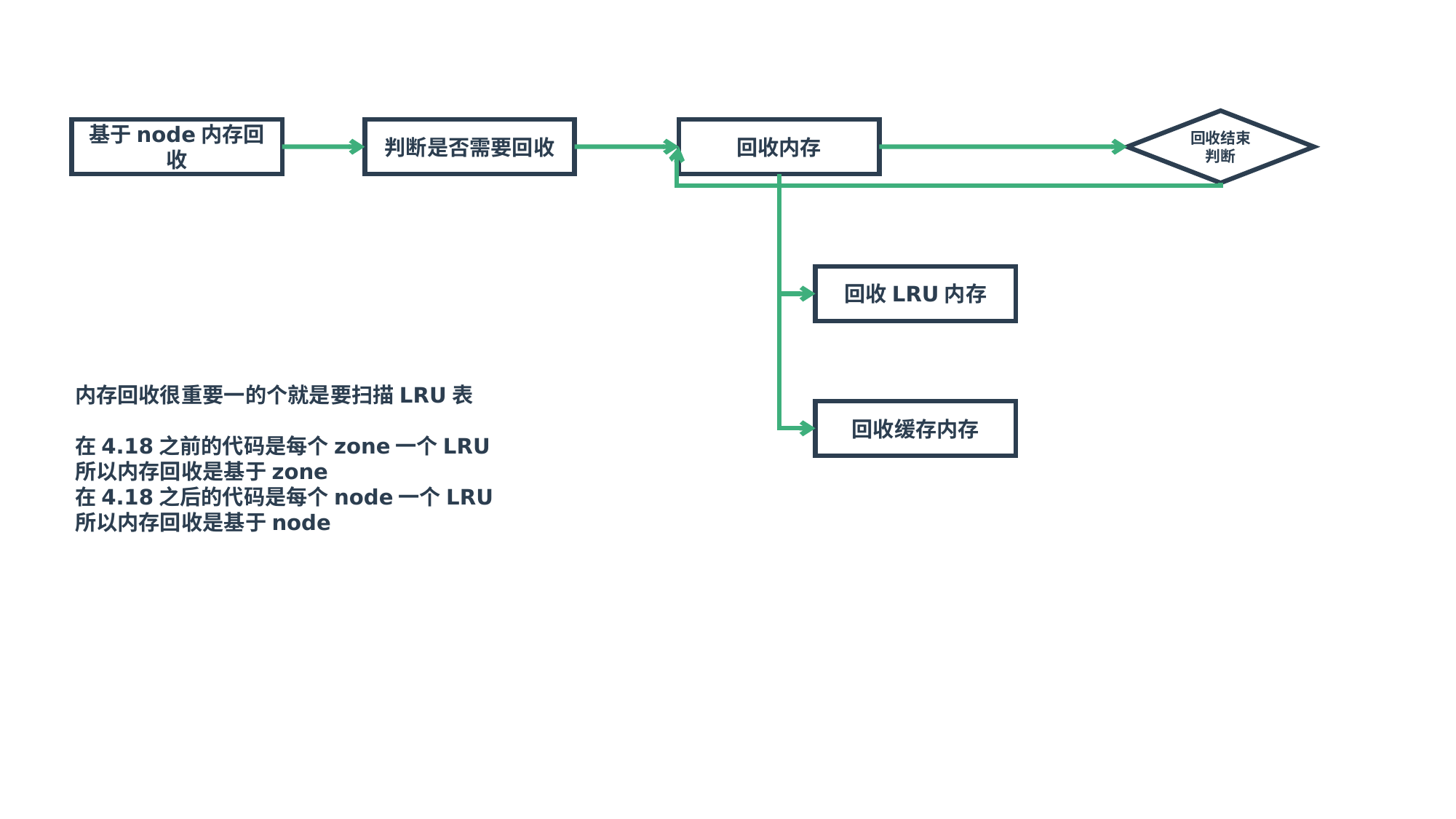

回收结束判断
基于node内存回收
回收内存
判断是否需要回收
回收LRU内存
内存回收很重要一的个就是要扫描LRU表

在4.18之前的代码是每个zone一个LRU
所以内存回收是基于zone
在4.18之后的代码是每个node一个LRU
所以内存回收是基于node
回收缓存内存